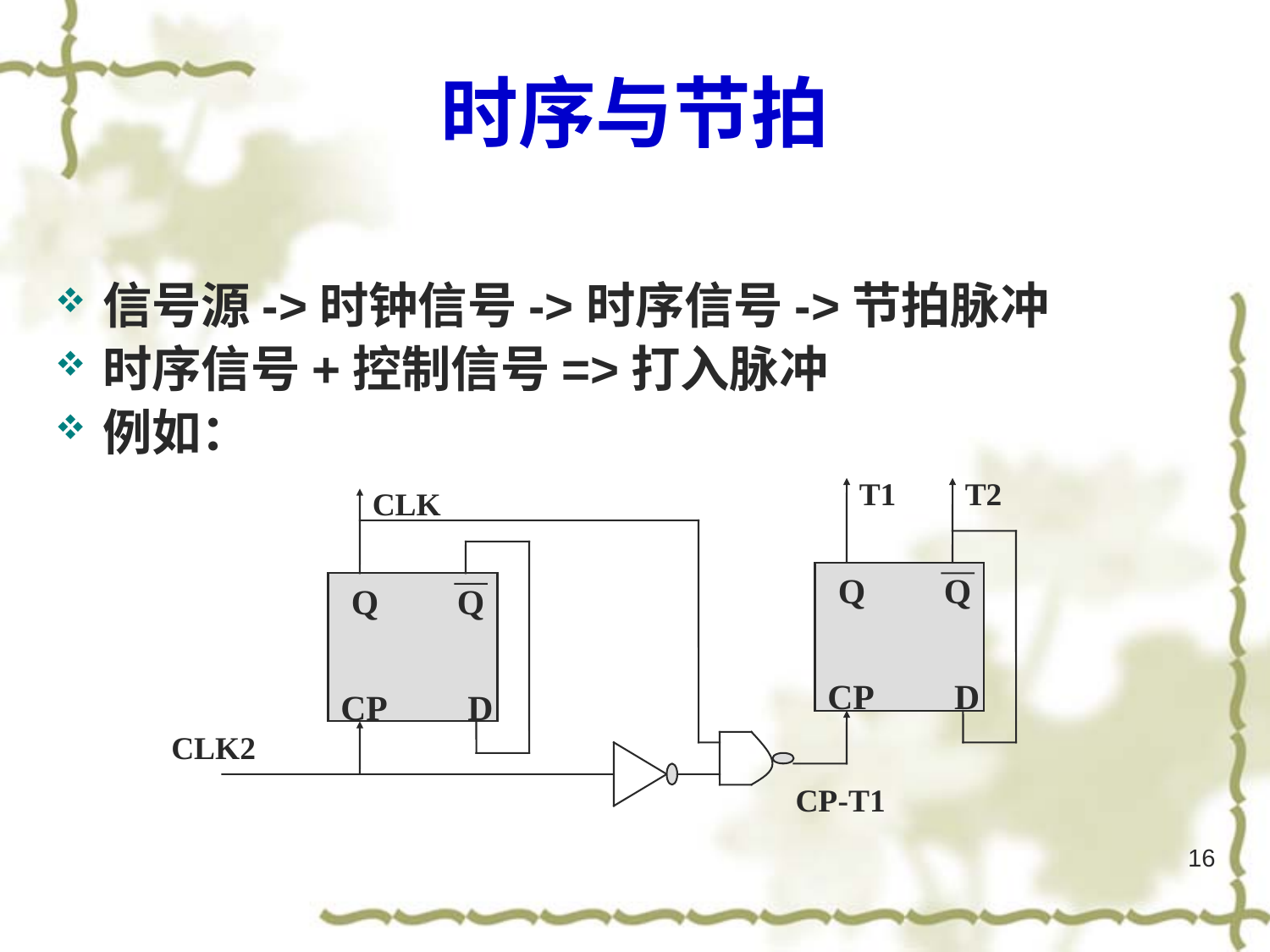

# 时序与节拍
信号源->时钟信号->时序信号->节拍脉冲
时序信号+控制信号=>打入脉冲
例如：

T1

Q
Q

CP
D

T2
CLK

Q
Q

CP
D

CLK2

CP-T1
16